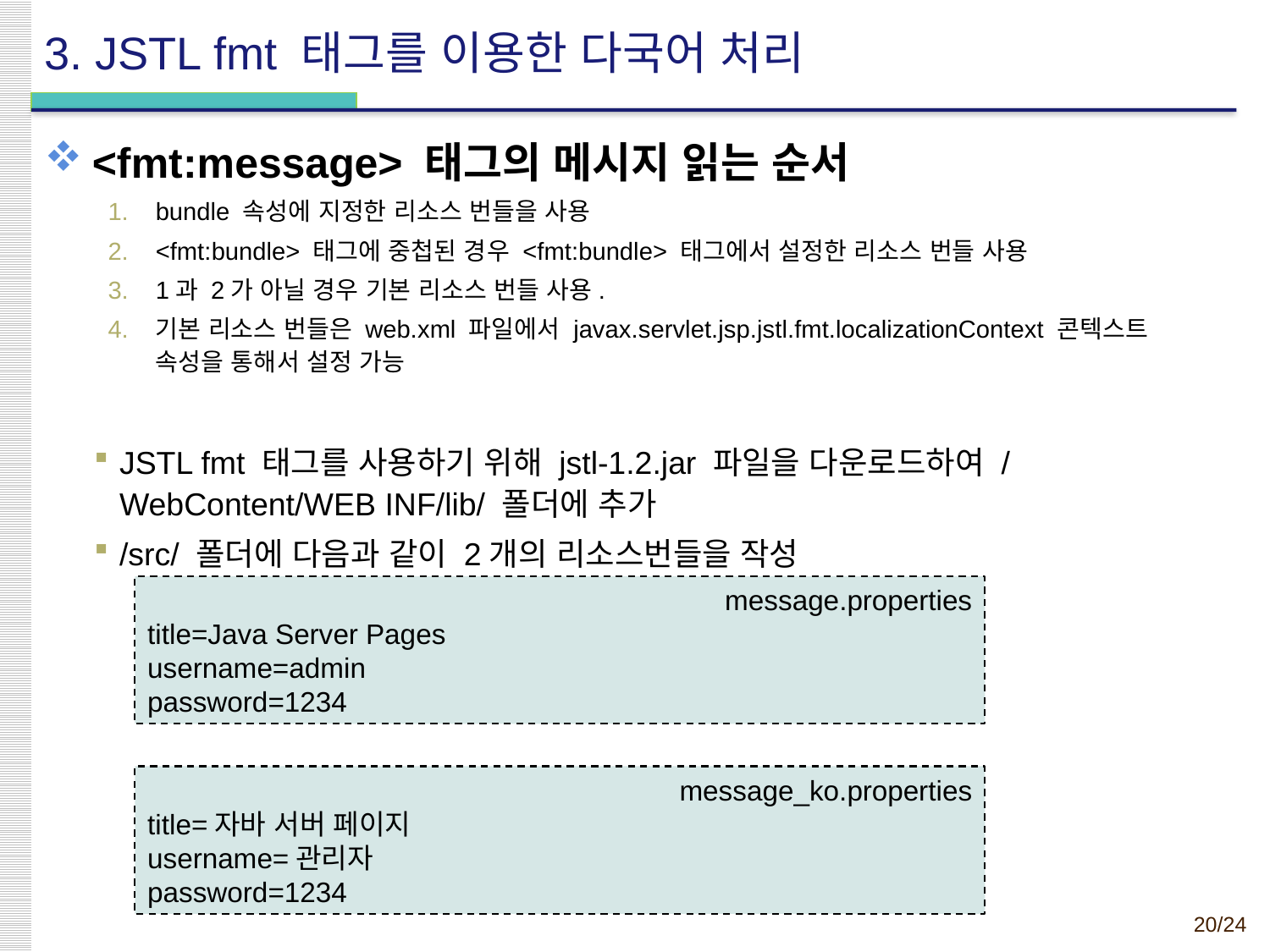

# 3. JSTL fmt 태그를 이용한 다국어 처리
<fmt:message> 태그의 메시지 읽는 순서
bundle 속성에 지정한 리소스 번들을 사용
<fmt:bundle> 태그에 중첩된 경우 <fmt:bundle> 태그에서 설정한 리소스 번들 사용
1과 2가 아닐 경우 기본 리소스 번들 사용.
기본 리소스 번들은 web.xml 파일에서 javax.servlet.jsp.jstl.fmt.localizationContext 콘텍스트 속성을 통해서 설정 가능

JSTL fmt 태그를 사용하기 위해 jstl-1.2.jar 파일을 다운로드하여 /WebContent/WEB INF/lib/ 폴더에 추가
/src/ 폴더에 다음과 같이 2개의 리소스번들을 작성

message.properties
title=Java Server Pages
username=admin
password=1234
message_ko.properties
title=자바 서버 페이지
username=관리자
password=1234